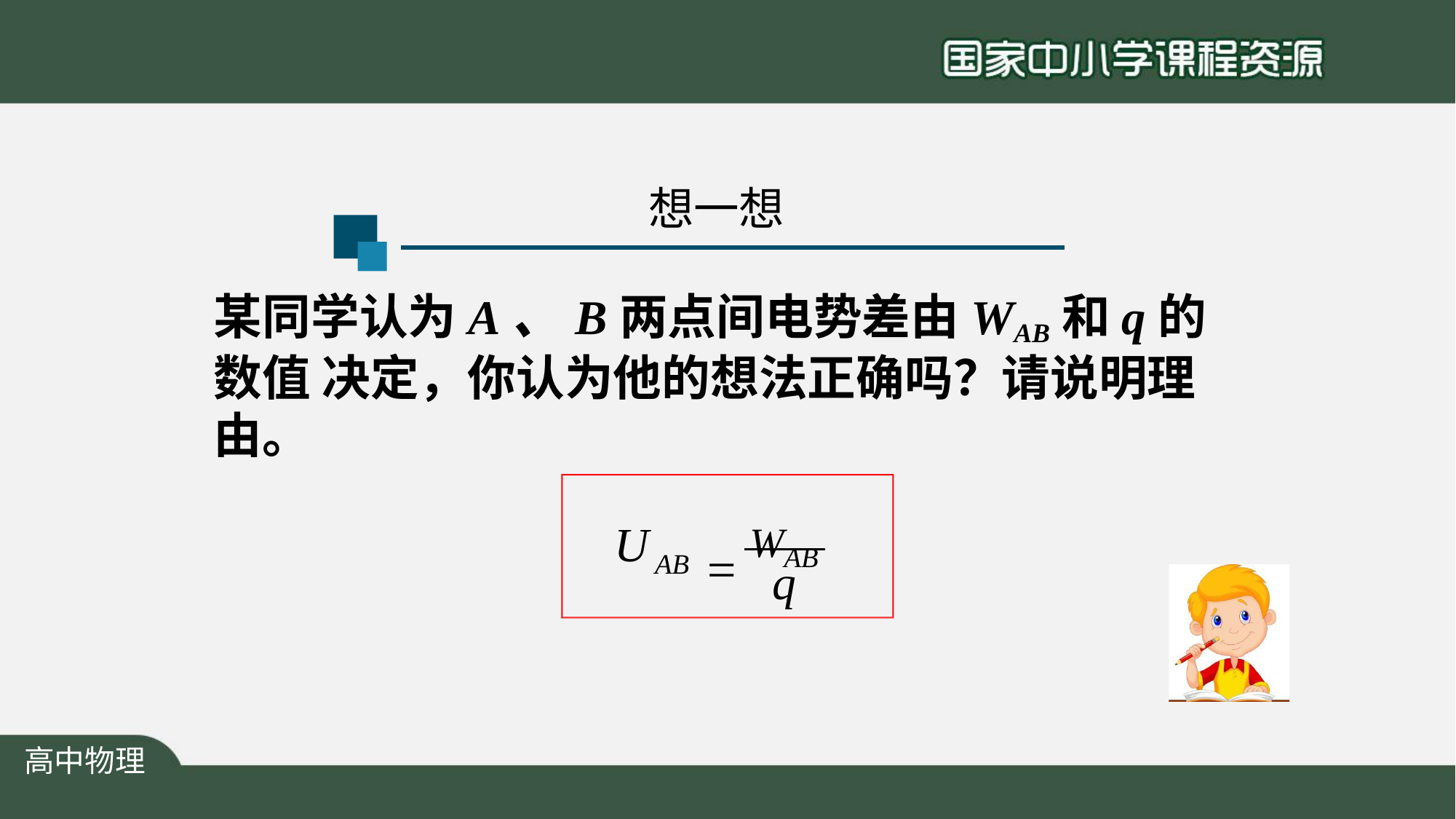

想一想

# 某同学认为A、B两点间电势差由WAB和q的数值 决定，你认为他的想法正确吗？请说明理由。

= WAB
U
AB

q

高中物理